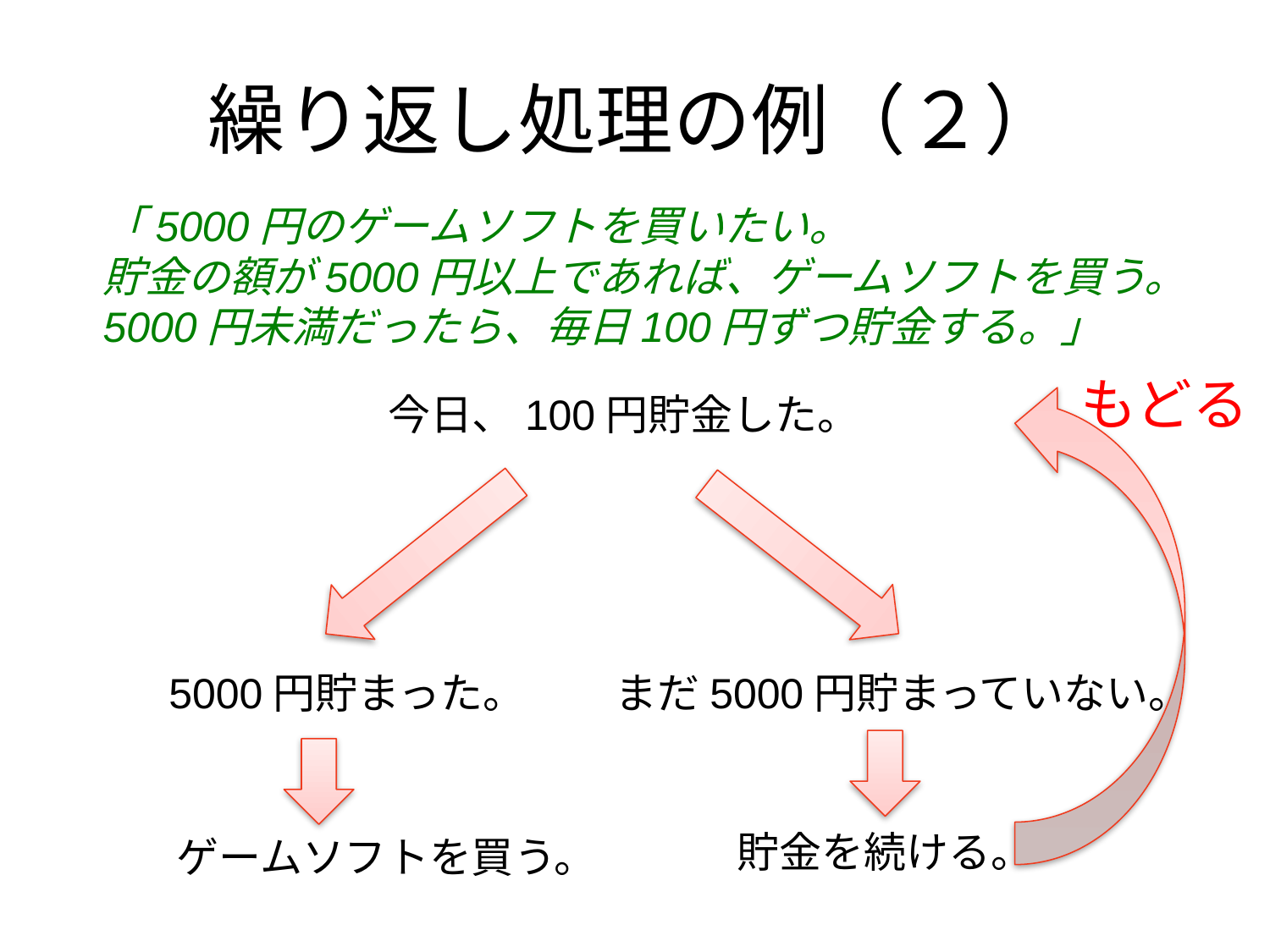

# 繰り返し処理の例（２）
「5000円のゲームソフトを買いたい。
貯金の額が5000円以上であれば、ゲームソフトを買う。
5000円未満だったら、毎日100円ずつ貯金する。」
もどる

今日、100円貯金した。

まだ5000円貯まっていない。
5000円貯まった。

貯金を続ける。
ゲームソフトを買う。